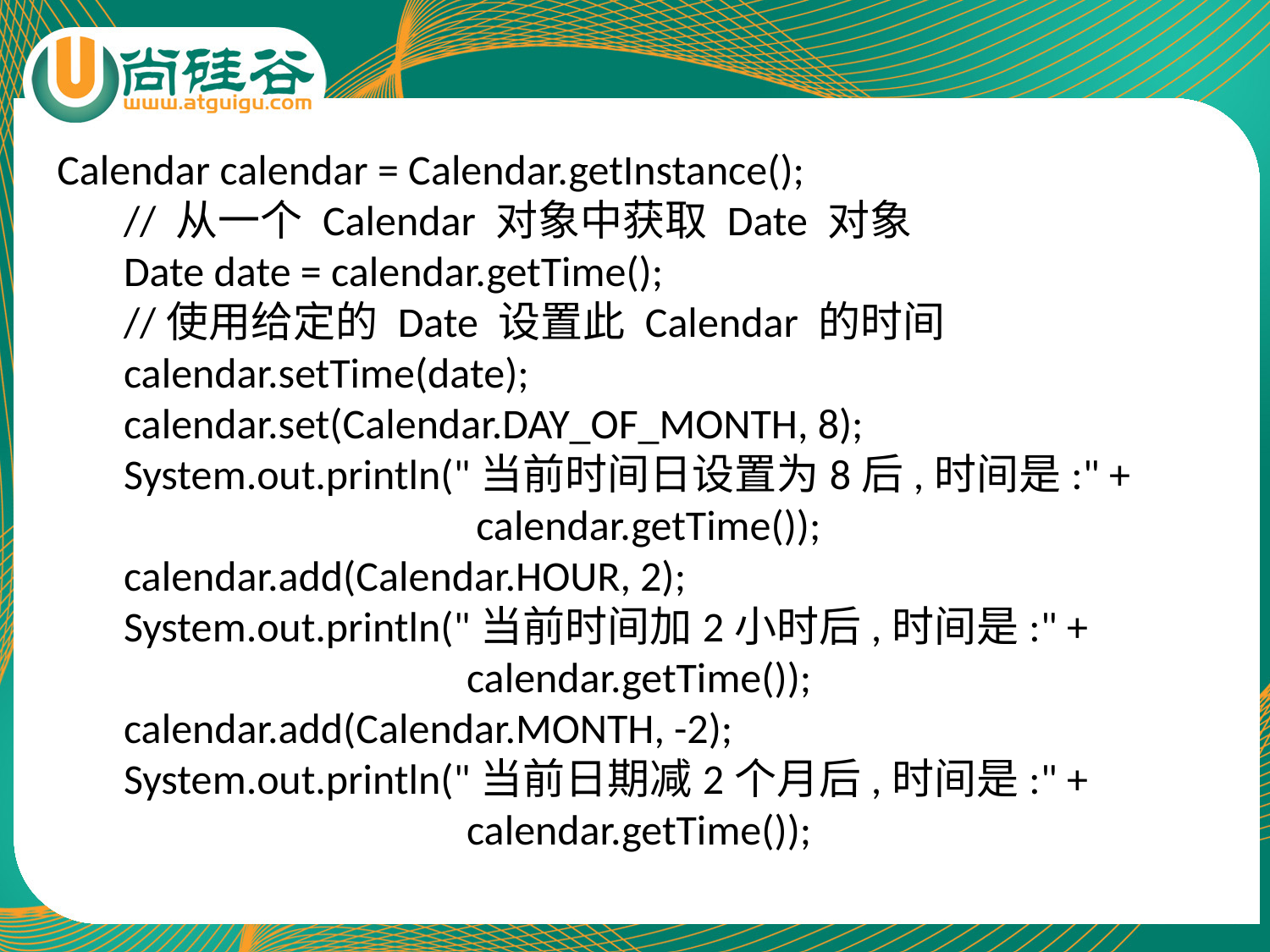

Calendar calendar = Calendar.getInstance();
        // 从一个 Calendar 对象中获取 Date 对象
        Date date = calendar.getTime();
        //使用给定的 Date 设置此 Calendar 的时间
        calendar.setTime(date);
        calendar.set(Calendar.DAY_OF_MONTH, 8);
        System.out.println("当前时间日设置为8后,时间是:" +
                                             calendar.getTime());
        calendar.add(Calendar.HOUR, 2);
        System.out.println("当前时间加2小时后,时间是:" +
                                            calendar.getTime());
        calendar.add(Calendar.MONTH, -2);
        System.out.println("当前日期减2个月后,时间是:" +
                                            calendar.getTime());